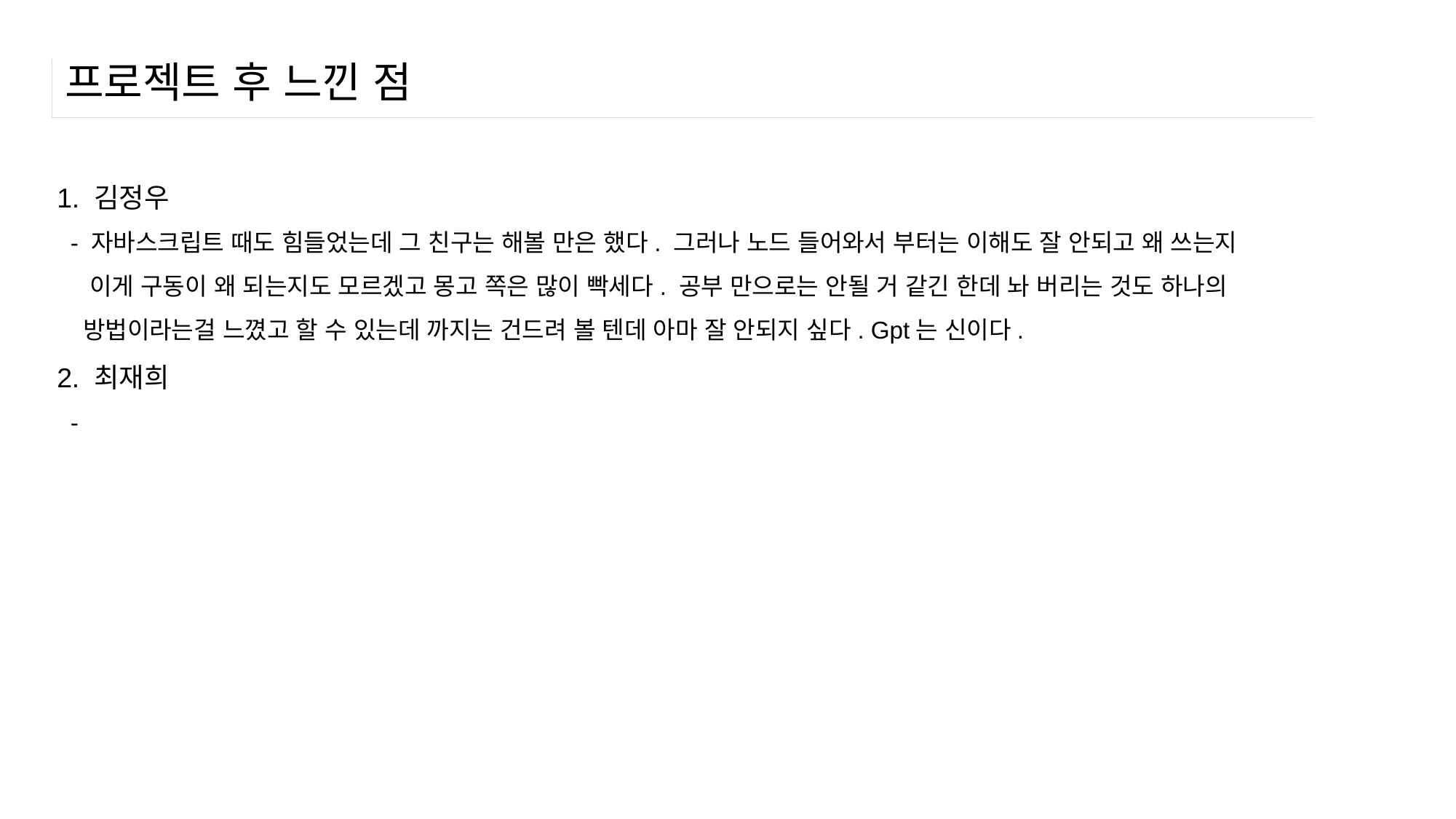

# 프로젝트 후 느낀 점

1. 김정우
  - 자바스크립트 때도 힘들었는데 그 친구는 해볼 만은 했다. 그러나 노드 들어와서 부터는 이해도 잘 안되고 왜 쓰는지
    이게 구동이 왜 되는지도 모르겠고 몽고 쪽은 많이 빡세다. 공부 만으로는 안될 거 같긴 한데 놔 버리는 것도 하나의
   방법이라는걸 느꼈고 할 수 있는데 까지는 건드려 볼 텐데 아마 잘 안되지 싶다. Gpt는 신이다.
2. 최재희
  -